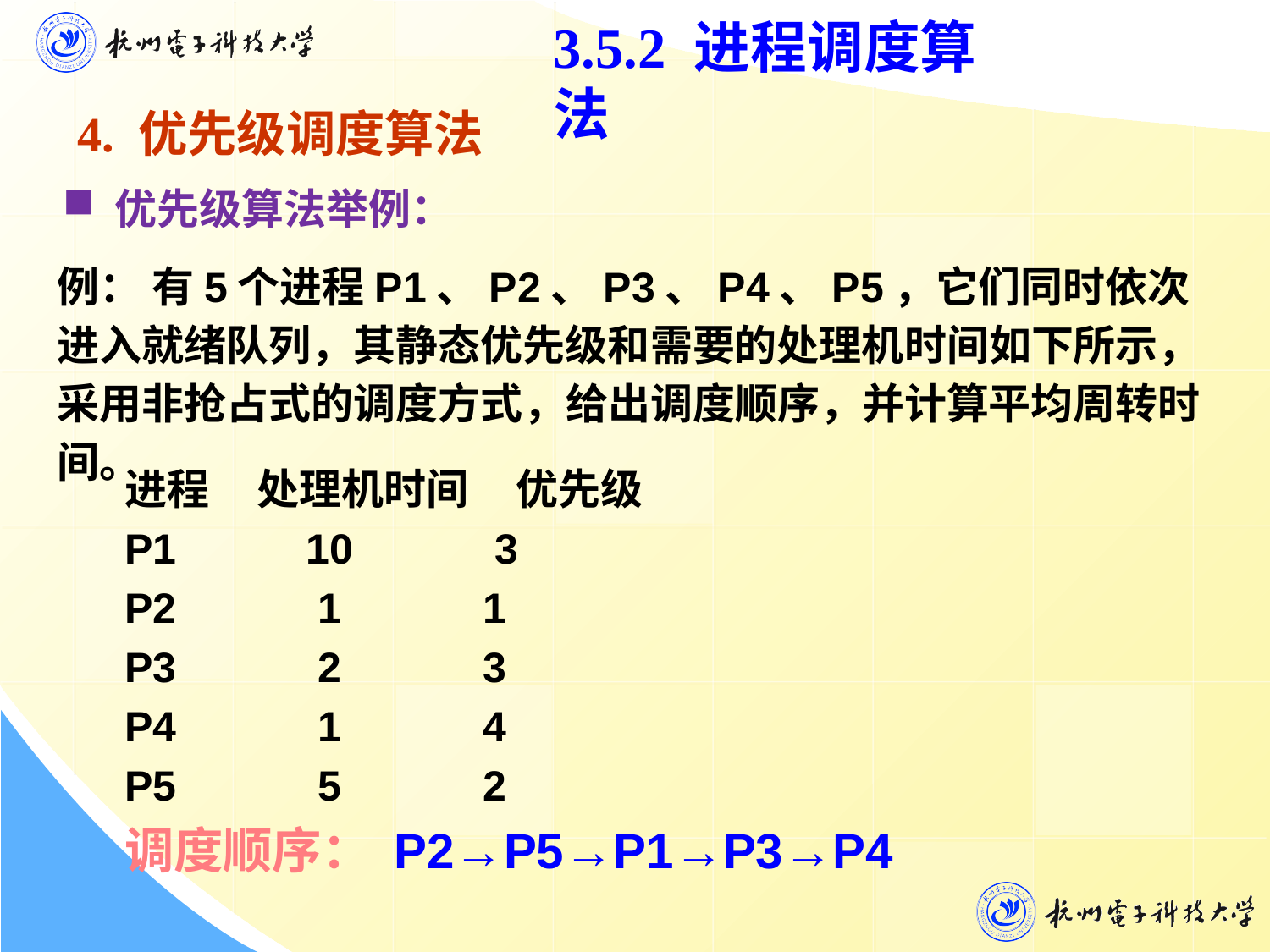

3.5.2 进程调度算法
4. 优先级调度算法
 优先级算法举例：
例： 有5个进程P1、P2、P3、P4、P5，它们同时依次进入就绪队列，其静态优先级和需要的处理机时间如下所示， 采用非抢占式的调度方式，给出调度顺序，并计算平均周转时间。
进程     处理机时间     优先级
P1           10            3
P2            1            1
P3            2            3
P4            1            4
P5            5            2
调度顺序： P2→P5→P1→P3→P4